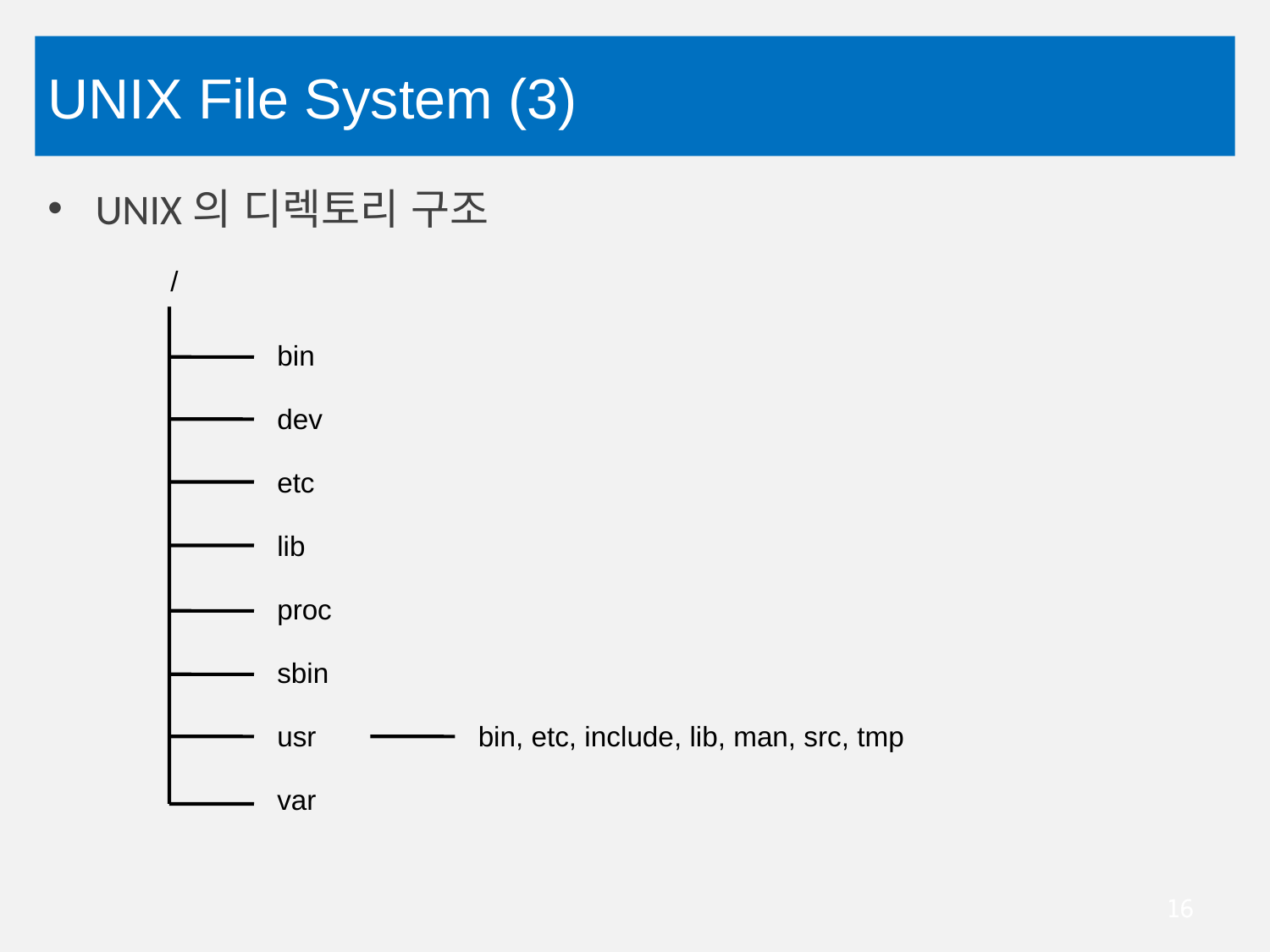

# UNIX File System (3)
UNIX의 디렉토리 구조
/

bin

dev

etc

lib

proc

sbin

usr
bin, etc, include, lib, man, src, tmp

var

16